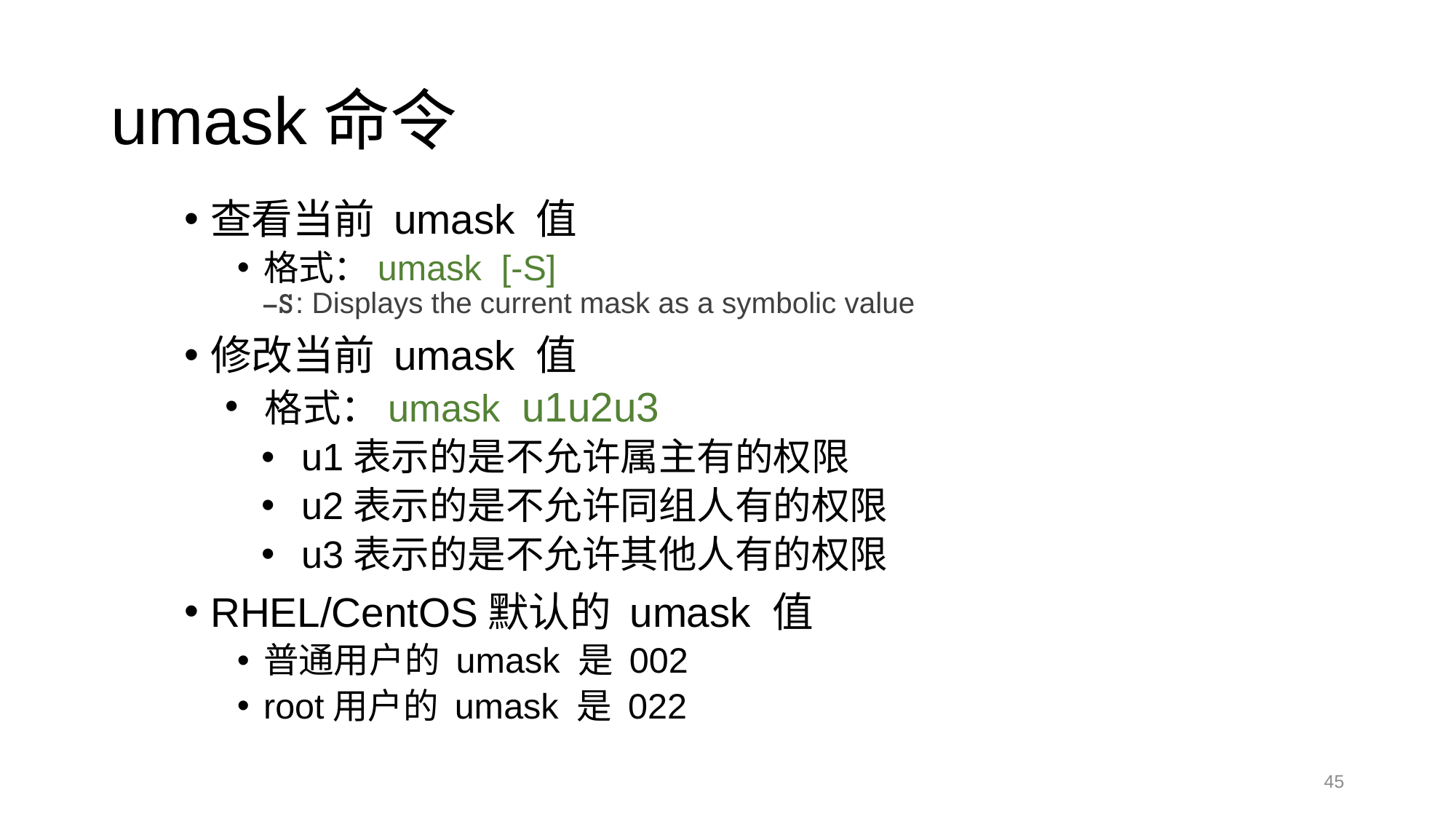

# umask命令
查看当前 umask 值
格式：umask  [-S]
-S: Displays the current mask as a symbolic value
修改当前 umask 值
格式：umask  u1u2u3
u1表示的是不允许属主有的权限
u2表示的是不允许同组人有的权限
u3表示的是不允许其他人有的权限
RHEL/CentOS默认的 umask 值
普通用户的 umask 是 002
root用户的 umask 是 022
45